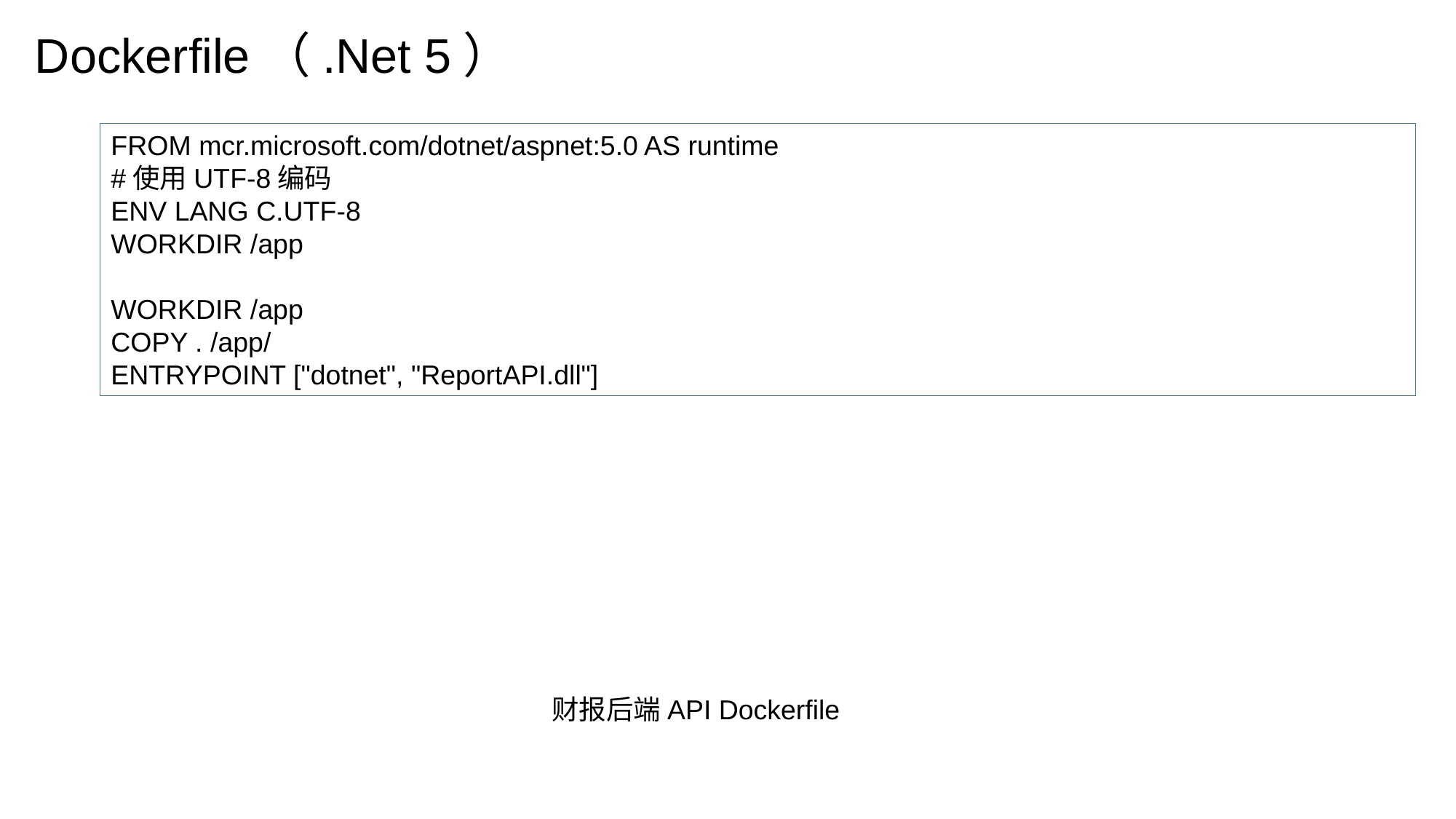

# Dockerfile（.Net 5）
FROM mcr.microsoft.com/dotnet/aspnet:5.0 AS runtime
#使用UTF-8编码
ENV LANG C.UTF-8
WORKDIR /app

WORKDIR /app
COPY . /app/
ENTRYPOINT ["dotnet", "ReportAPI.dll"]
财报后端API Dockerfile